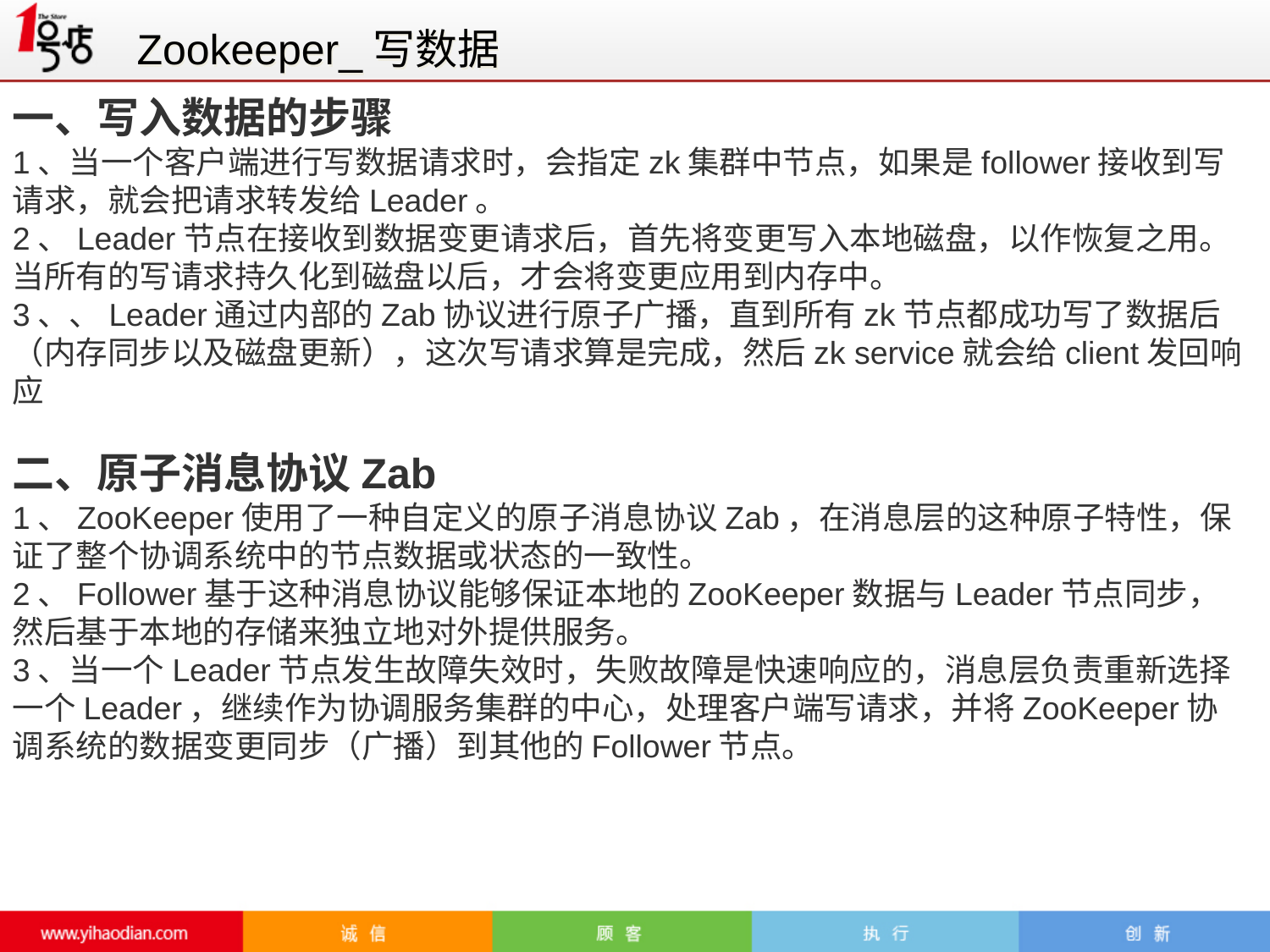

Zookeeper_写数据
一、写入数据的步骤
1、当一个客户端进行写数据请求时，会指定zk集群中节点，如果是follower接收到写请求，就会把请求转发给Leader。
2、Leader节点在接收到数据变更请求后，首先将变更写入本地磁盘，以作恢复之用。当所有的写请求持久化到磁盘以后，才会将变更应用到内存中。
3、、Leader通过内部的Zab协议进行原子广播，直到所有zk节点都成功写了数据后（内存同步以及磁盘更新），这次写请求算是完成，然后zk service就会给client发回响应

二、原子消息协议Zab
1、ZooKeeper使用了一种自定义的原子消息协议Zab，在消息层的这种原子特性，保证了整个协调系统中的节点数据或状态的一致性。
2、Follower基于这种消息协议能够保证本地的ZooKeeper数据与Leader节点同步，然后基于本地的存储来独立地对外提供服务。
3、当一个Leader节点发生故障失效时，失败故障是快速响应的，消息层负责重新选择一个Leader，继续作为协调服务集群的中心，处理客户端写请求，并将ZooKeeper协调系统的数据变更同步（广播）到其他的Follower节点。